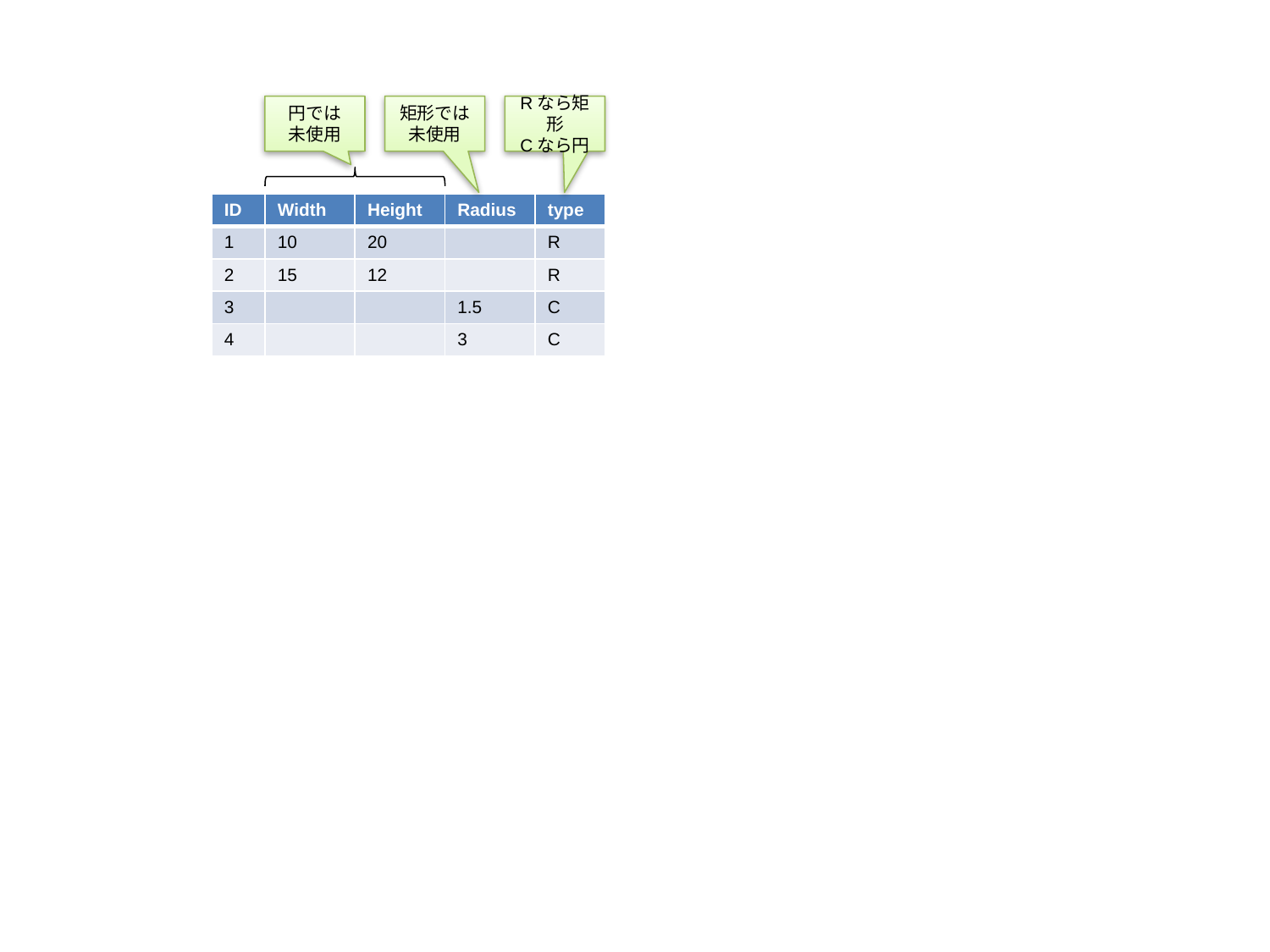

円では
未使用
矩形では
未使用
Rなら矩形
Cなら円
| ID | Width | Height | Radius | type |
| --- | --- | --- | --- | --- |
| 1 | 10 | 20 |  | R |
| 2 | 15 | 12 |  | R |
| 3 |  |  | 1.5 | C |
| 4 |  |  | 3 | C |